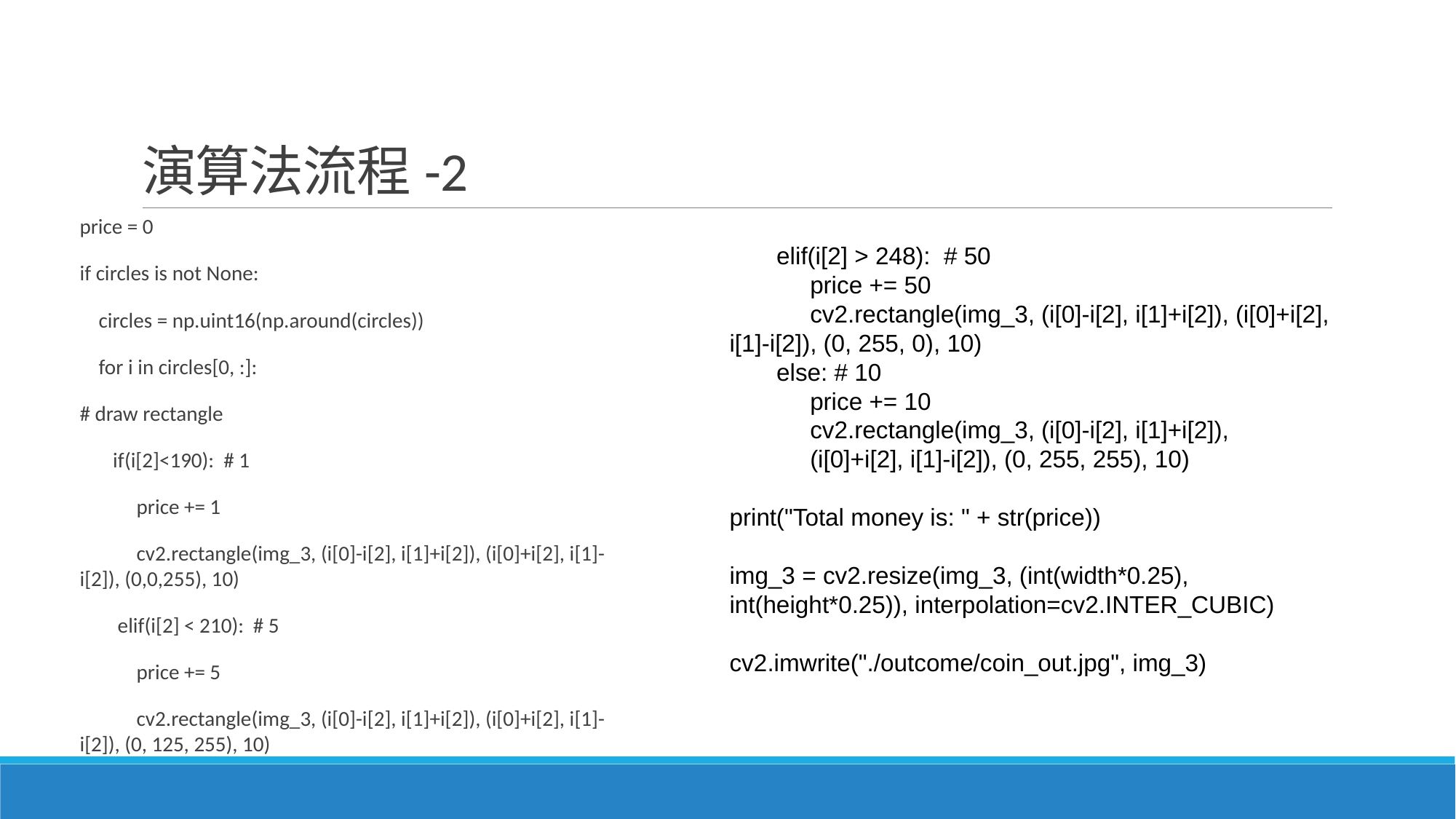

# 演算法流程-2
price = 0
if circles is not None:
    circles = np.uint16(np.around(circles))
    for i in circles[0, :]:
# draw rectangle
       if(i[2]<190):  # 1
            price += 1
            cv2.rectangle(img_3, (i[0]-i[2], i[1]+i[2]), (i[0]+i[2], i[1]-i[2]), (0,0,255), 10)
        elif(i[2] < 210):  # 5
            price += 5
            cv2.rectangle(img_3, (i[0]-i[2], i[1]+i[2]), (i[0]+i[2], i[1]-i[2]), (0, 125, 255), 10)
       elif(i[2] > 248):  # 50
            price += 50
            cv2.rectangle(img_3, (i[0]-i[2], i[1]+i[2]), (i[0]+i[2], i[1]-i[2]), (0, 255, 0), 10)
       else: # 10
            price += 10
            cv2.rectangle(img_3, (i[0]-i[2], i[1]+i[2]),
            (i[0]+i[2], i[1]-i[2]), (0, 255, 255), 10)

print("Total money is: " + str(price))

img_3 = cv2.resize(img_3, (int(width*0.25), int(height*0.25)), interpolation=cv2.INTER_CUBIC)

cv2.imwrite("./outcome/coin_out.jpg", img_3)